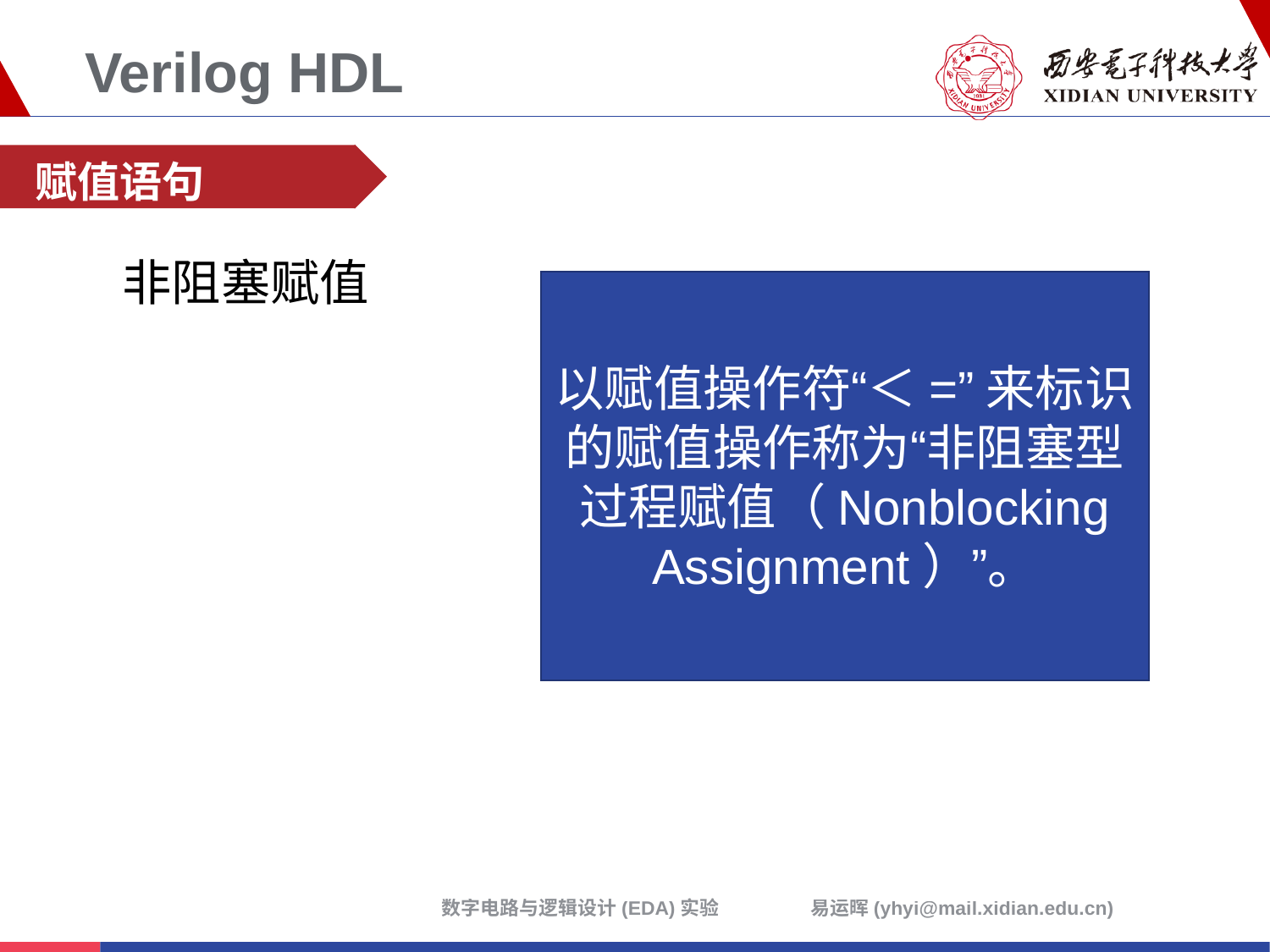

# Verilog HDL
赋值语句
非阻塞赋值
以赋值操作符“＜=”来标识的赋值操作称为“非阻塞型过程赋值（Nonblocking Assignment）”。